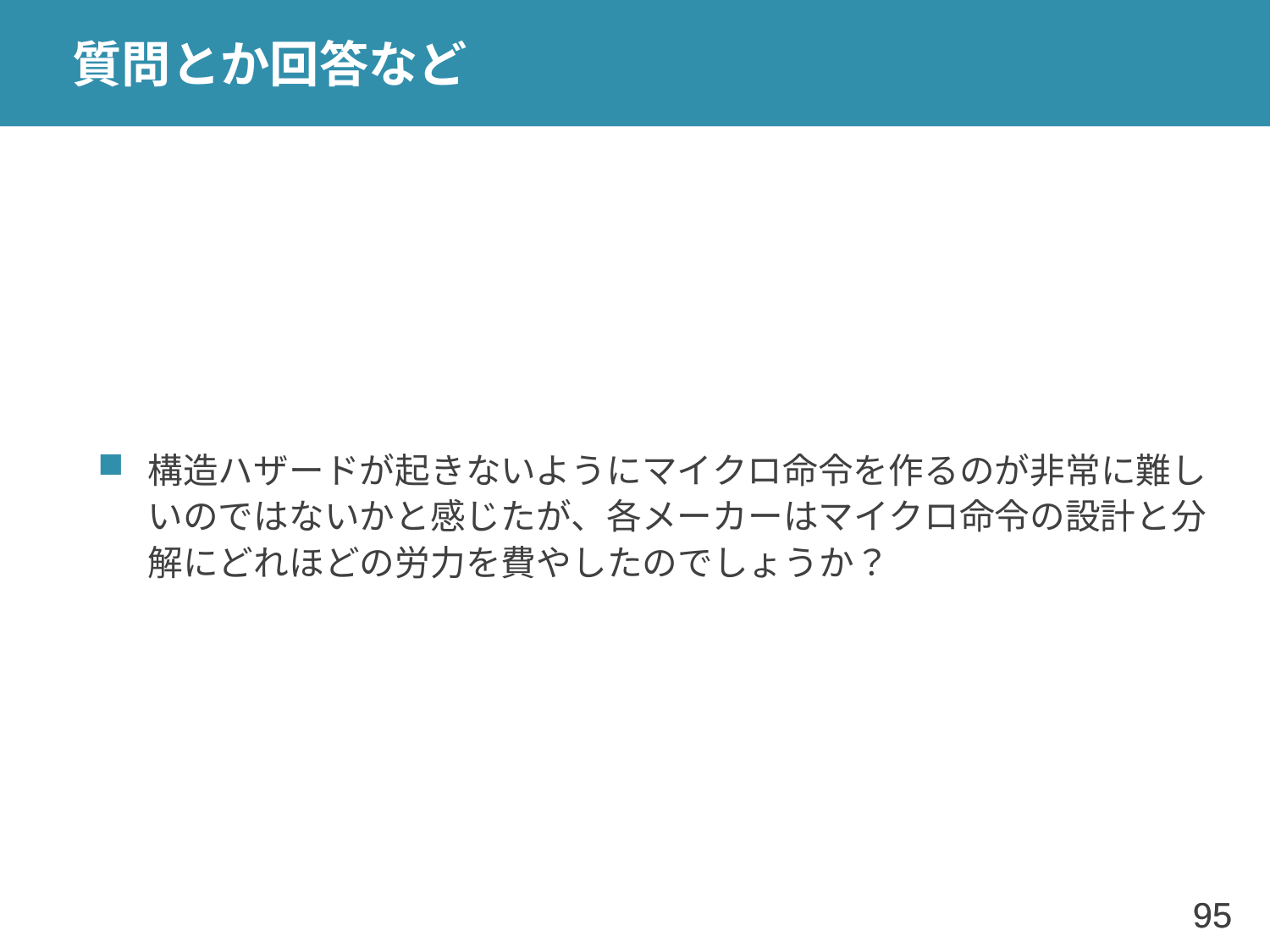

# 質問とか回答など
構造ハザードが起きないようにマイクロ命令を作るのが非常に難しいのではないかと感じたが、各メーカーはマイクロ命令の設計と分解にどれほどの労力を費やしたのでしょうか？